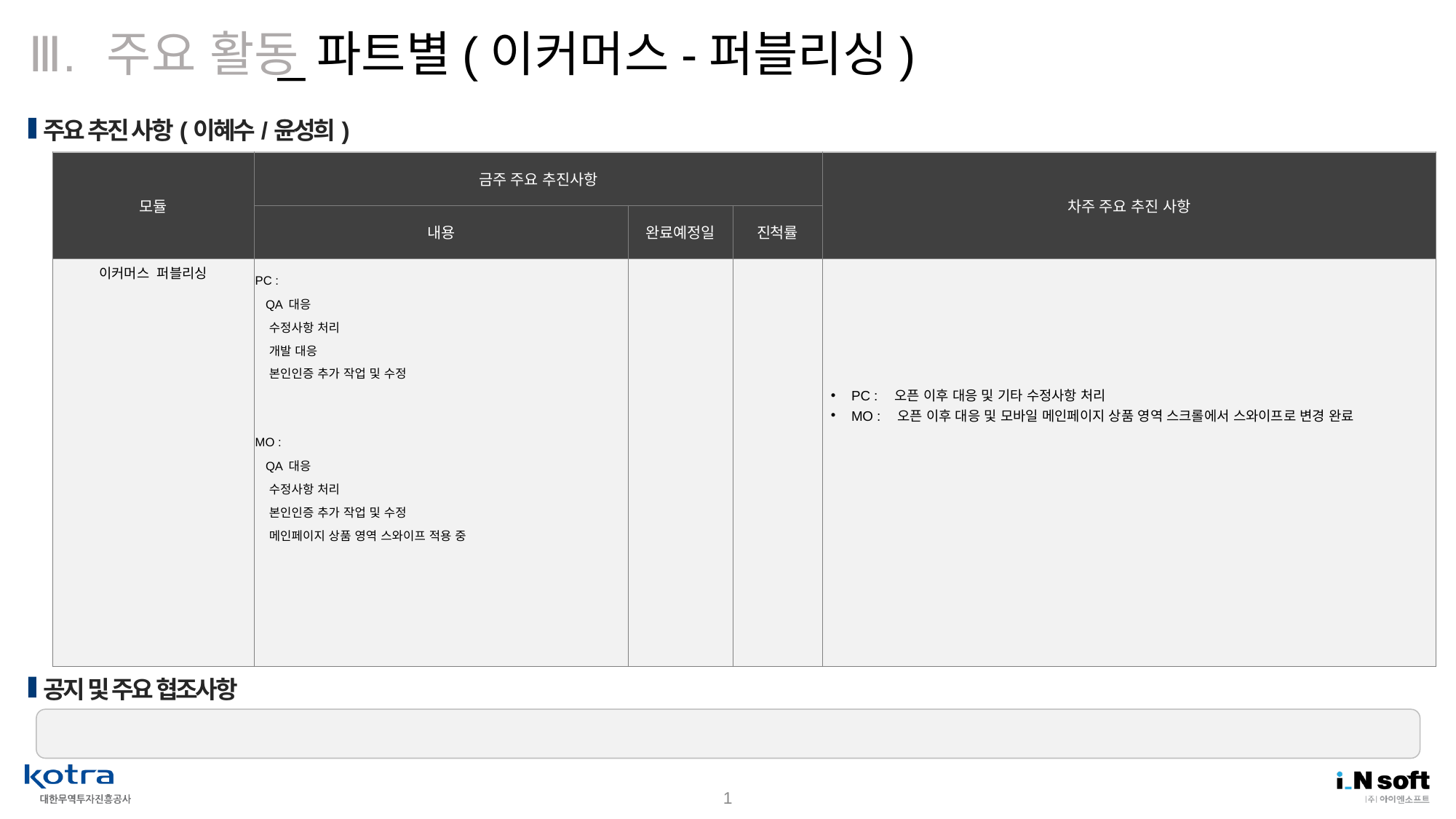

주요 활동
_파트별(이커머스-퍼블리싱)
Ⅲ.
주요 추진 사항(이혜수/윤성희)

| 모듈 | 금주 주요 추진사항 |  |  | 차주 주요 추진 사항 |
| --- | --- | --- | --- | --- |
|  | 내용 | 완료예정일 | 진척률 |  |
| 이커머스 퍼블리싱 |  |  |  | PC :　오픈 이후 대응 및 기타 수정사항 처리 MO :　오픈 이후 대응 및 모바일 메인페이지 상품 영역 스크롤에서 스와이프로 변경 완료 |
| PC : |  |  |
| --- | --- | --- |
| QA 대응 |  |  |
| 수정사항 처리 |  |  |
| 개발 대응 |  |  |
| 본인인증 추가 작업 및 수정 |  |  |
|  |  |  |
|  |  |  |
| MO : |  |  |
| QA 대응 |  |  |
| 수정사항 처리 |  |  |
| 본인인증 추가 작업 및 수정 |  |  |
| 메인페이지 상품 영역 스와이프 적용 중 |  |  |
|  |  |  |
|  |  |  |
|  |  |  |
공지 및 주요 협조사항